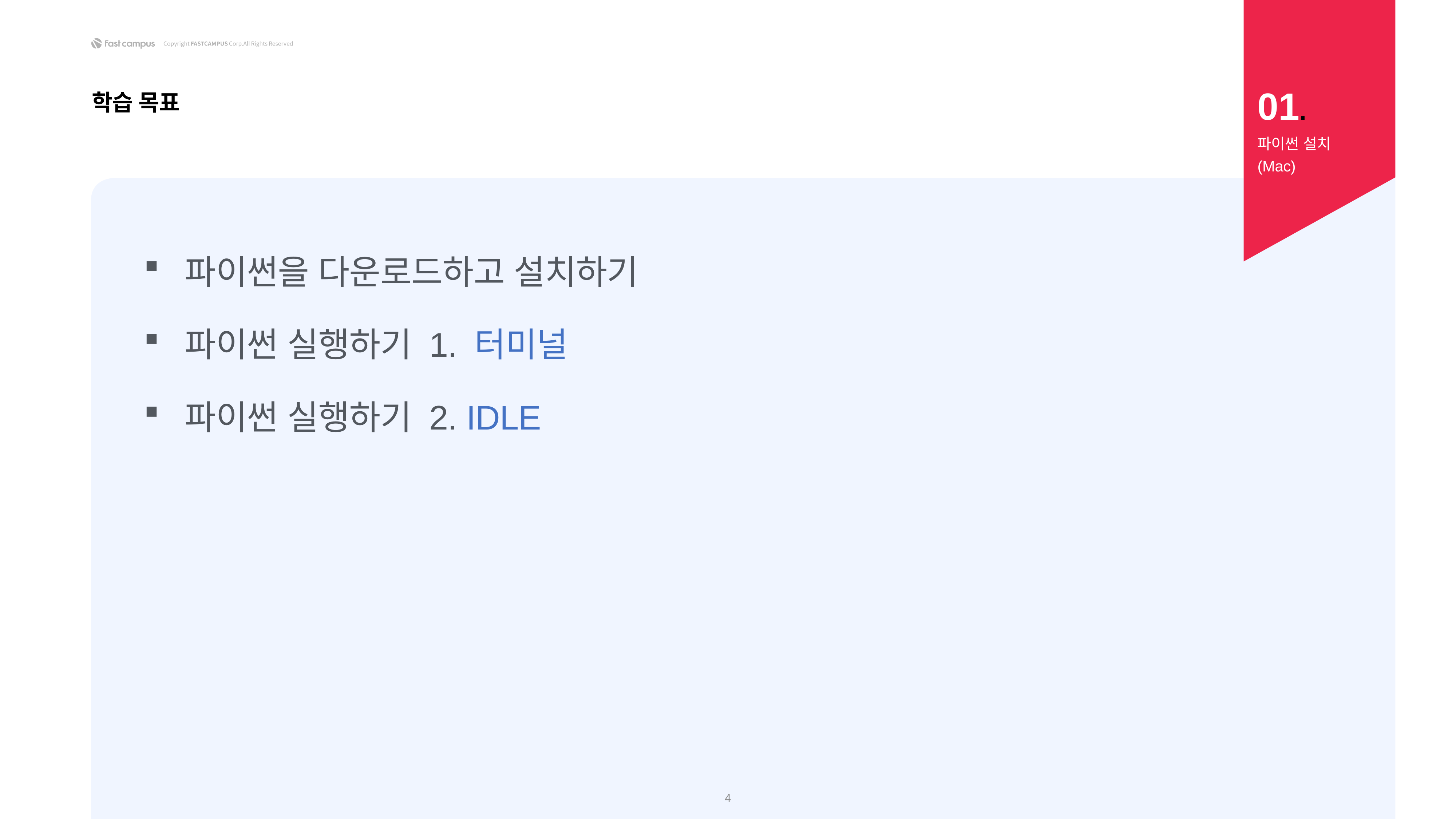

01.
학습 목표
파이썬 설치
(Mac)
파이썬을 다운로드하고 설치하기
파이썬 실행하기 1. 터미널
파이썬 실행하기 2. IDLE
4